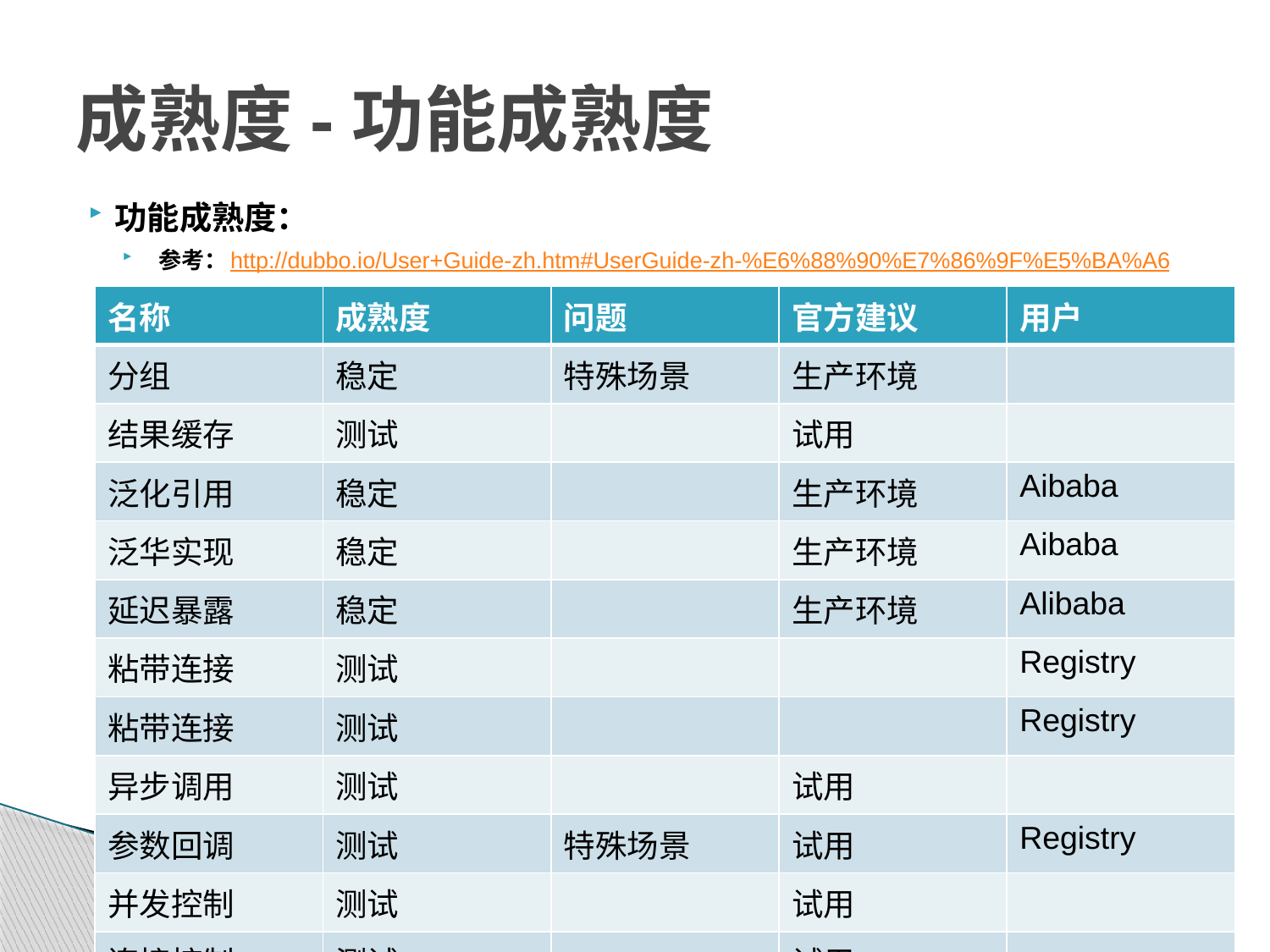

# 成熟度-功能成熟度
功能成熟度：
参考：http://dubbo.io/User+Guide-zh.htm#UserGuide-zh-%E6%88%90%E7%86%9F%E5%BA%A6
| 名称 | 成熟度 | 问题 | 官方建议 | 用户 |
| --- | --- | --- | --- | --- |
| 分组 | 稳定 | 特殊场景 | 生产环境 |  |
| 结果缓存 | 测试 |  | 试用 |  |
| 泛化引用 | 稳定 |  | 生产环境 | Aibaba |
| 泛华实现 | 稳定 |  | 生产环境 | Aibaba |
| 延迟暴露 | 稳定 |  | 生产环境 | Alibaba |
| 粘带连接 | 测试 |  |  | Registry |
| 粘带连接 | 测试 |  |  | Registry |
| 异步调用 | 测试 |  | 试用 |  |
| 参数回调 | 测试 | 特殊场景 | 试用 | Registry |
| 并发控制 | 测试 |  | 试用 |  |
| 连接控制 | 测试 |  | 试用 |  |